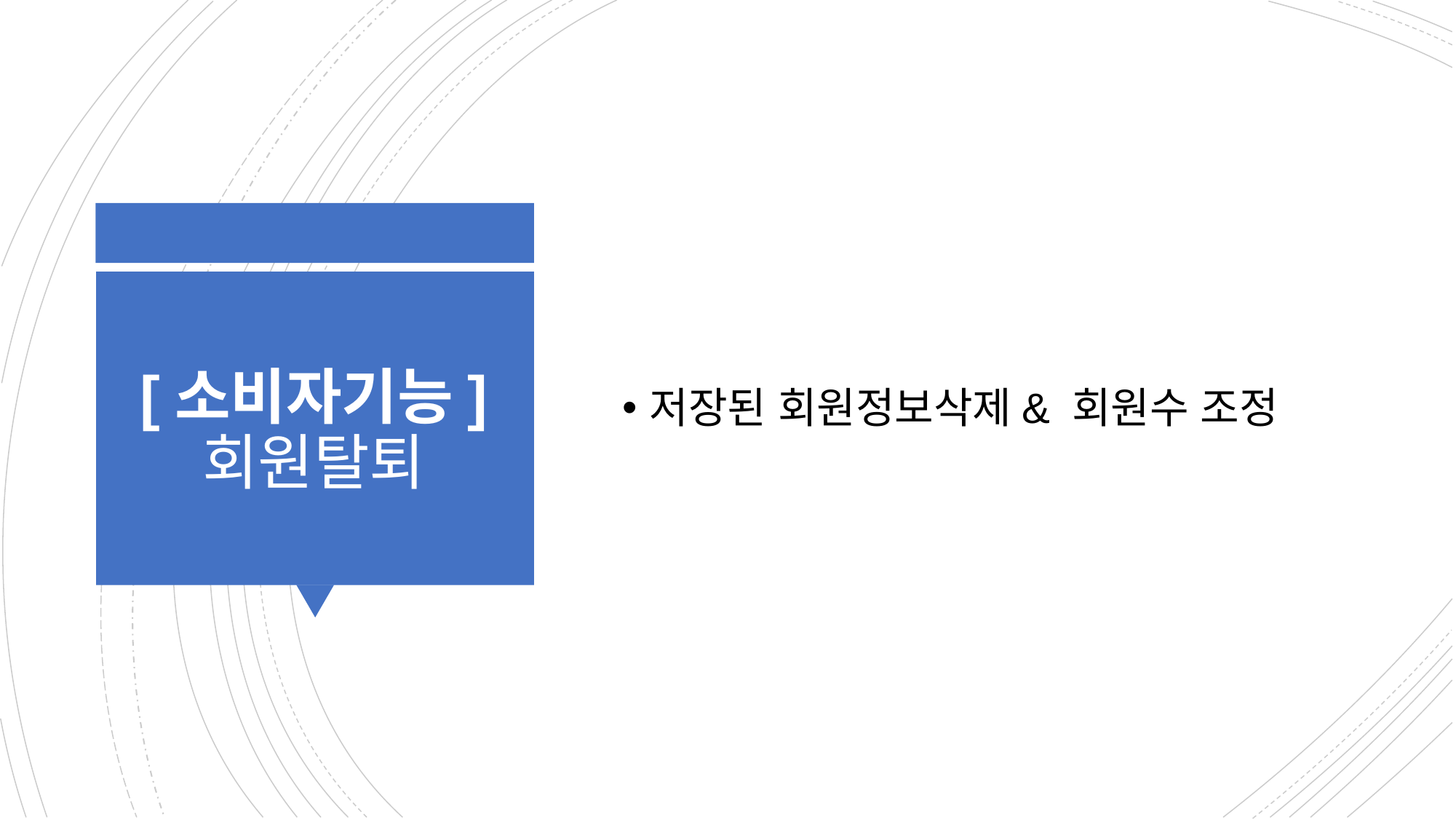

저장된 회원정보삭제& 회원수 조정

# [소비자기능] 회원탈퇴